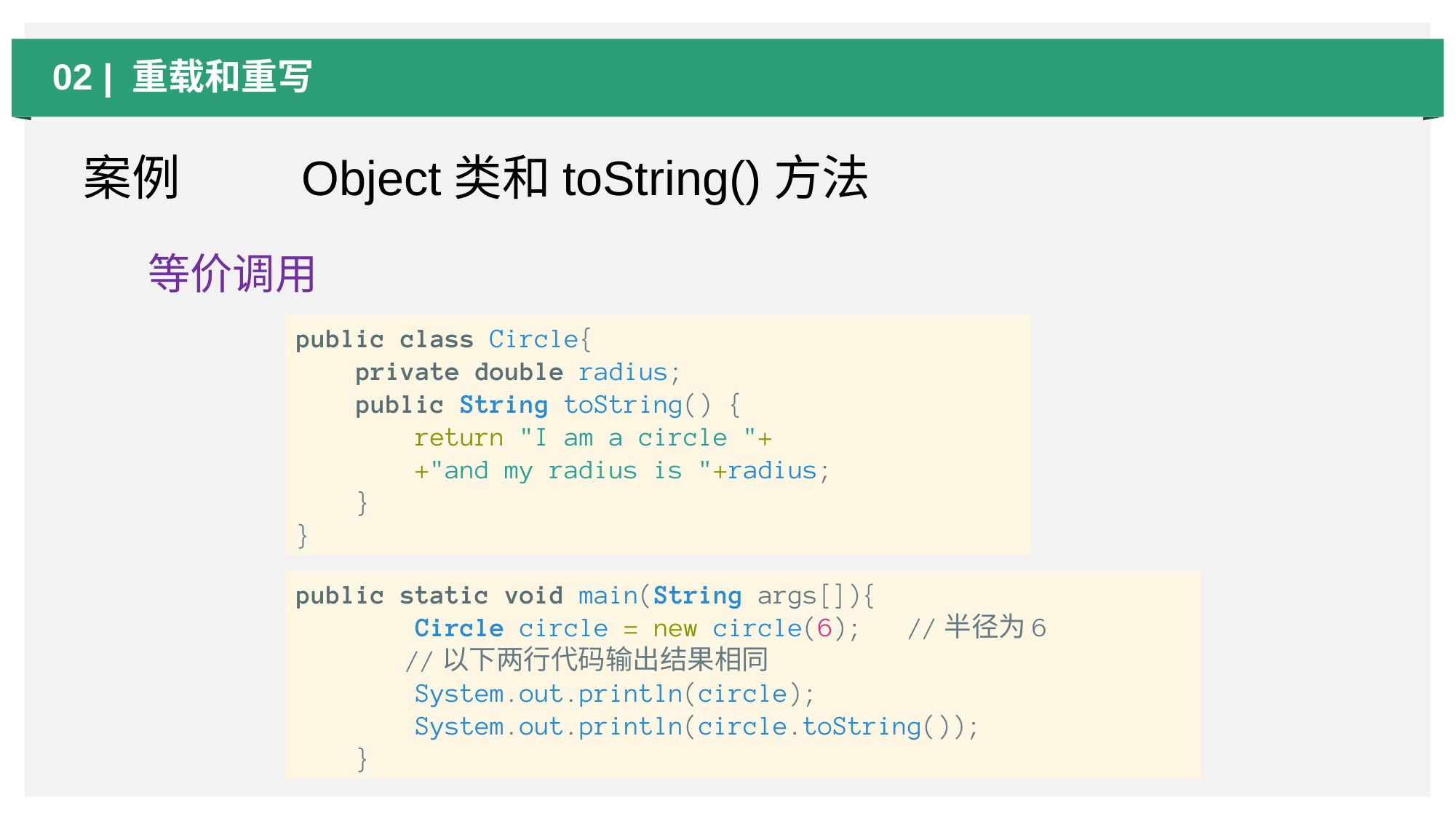

02 | 重载和重写
案例		Object类和toString()方法
等价调用
public class Circle{
    private double radius;
    public String toString() {
        return "I am a circle "+
        +"and my radius is "+radius;
    }
}
public static void main(String args[]){
        Circle circle = new circle(6);   //半径为6
	//以下两行代码输出结果相同
        System.out.println(circle);
        System.out.println(circle.toString());
    }